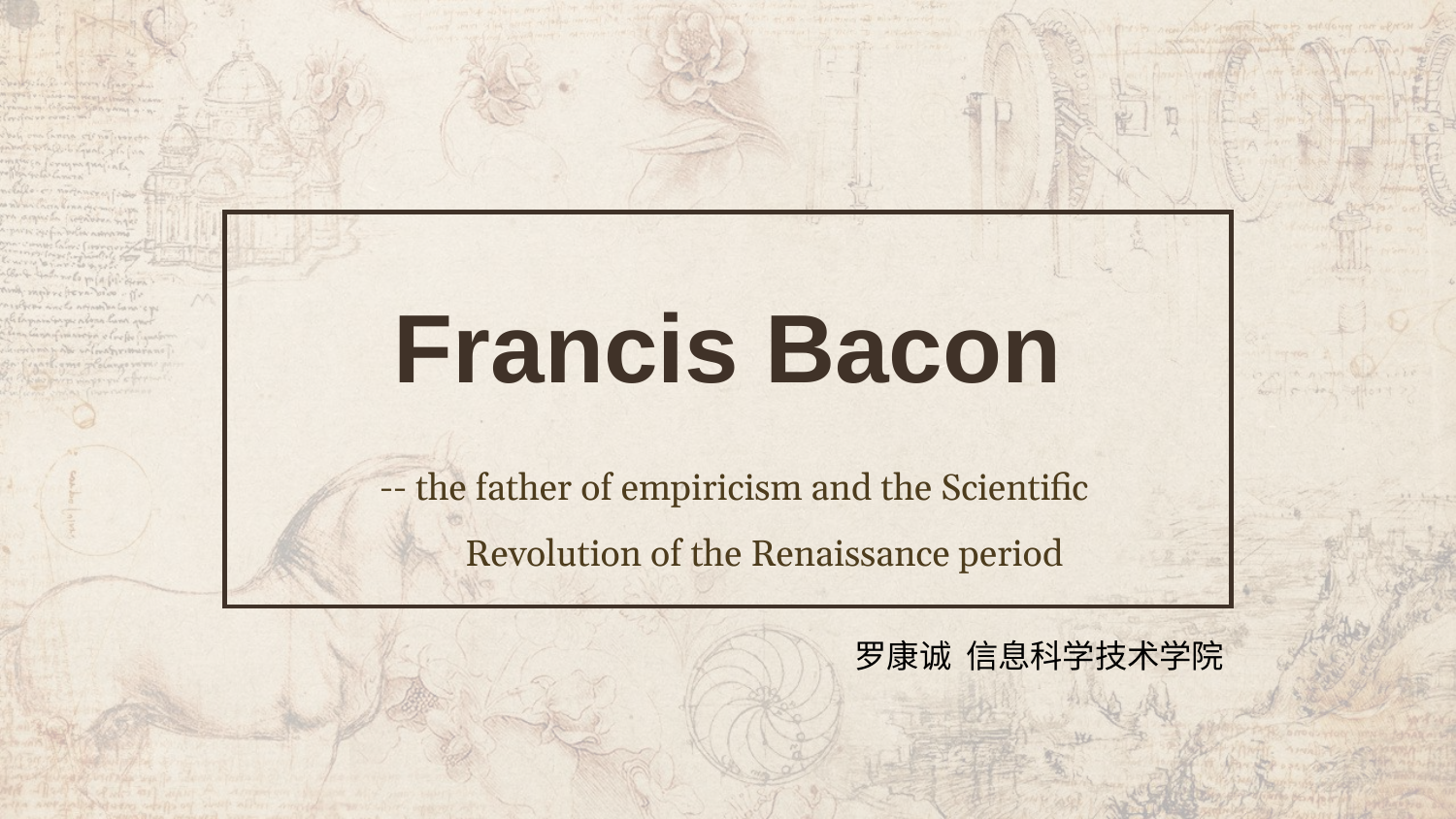

# Francis Bacon
-- the father of empiricism and the Scientific Revolution of the Renaissance period
罗康诚  信息科学技术学院